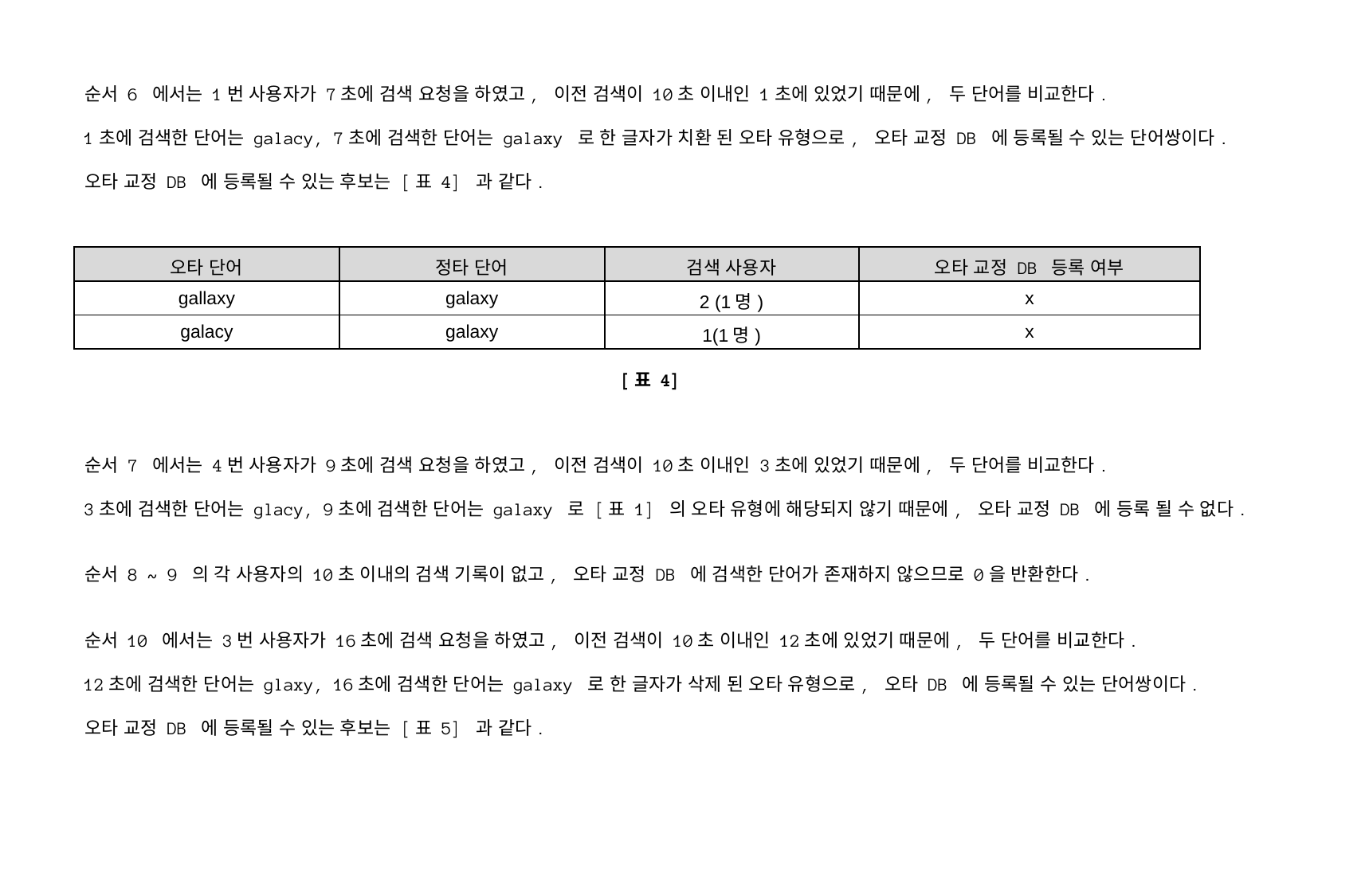

순서 6 에서는 1번 사용자가 7초에 검색 요청을 하였고, 이전 검색이 10초 이내인 1초에 있었기 때문에, 두 단어를 비교한다.

1초에 검색한 단어는 galacy, 7초에 검색한 단어는 galaxy 로 한 글자가 치환 된 오타 유형으로, 오타 교정 DB 에 등록될 수 있는 단어쌍이다.

오타 교정 DB 에 등록될 수 있는 후보는 [표 4] 과 같다.
| 오타 단어 | 정타 단어 | 검색 사용자 | 오타 교정 DB 등록 여부 |
| --- | --- | --- | --- |
| gallaxy | galaxy | 2 (1명) | x |
| galacy | galaxy | 1(1명) | x |
[표 4]
순서 7 에서는 4번 사용자가 9초에 검색 요청을 하였고, 이전 검색이 10초 이내인 3초에 있었기 때문에, 두 단어를 비교한다.

3초에 검색한 단어는 glacy, 9초에 검색한 단어는 galaxy 로 [표 1] 의 오타 유형에 해당되지 않기 때문에, 오타 교정 DB 에 등록 될 수 없다.

순서 8 ~ 9 의 각 사용자의 10초 이내의 검색 기록이 없고, 오타 교정 DB 에 검색한 단어가 존재하지 않으므로 0을 반환한다.

순서 10 에서는 3번 사용자가 16초에 검색 요청을 하였고, 이전 검색이 10초 이내인 12초에 있었기 때문에, 두 단어를 비교한다.

12초에 검색한 단어는 glaxy, 16초에 검색한 단어는 galaxy 로 한 글자가 삭제 된 오타 유형으로, 오타 DB 에 등록될 수 있는 단어쌍이다.

오타 교정 DB 에 등록될 수 있는 후보는 [표 5] 과 같다.